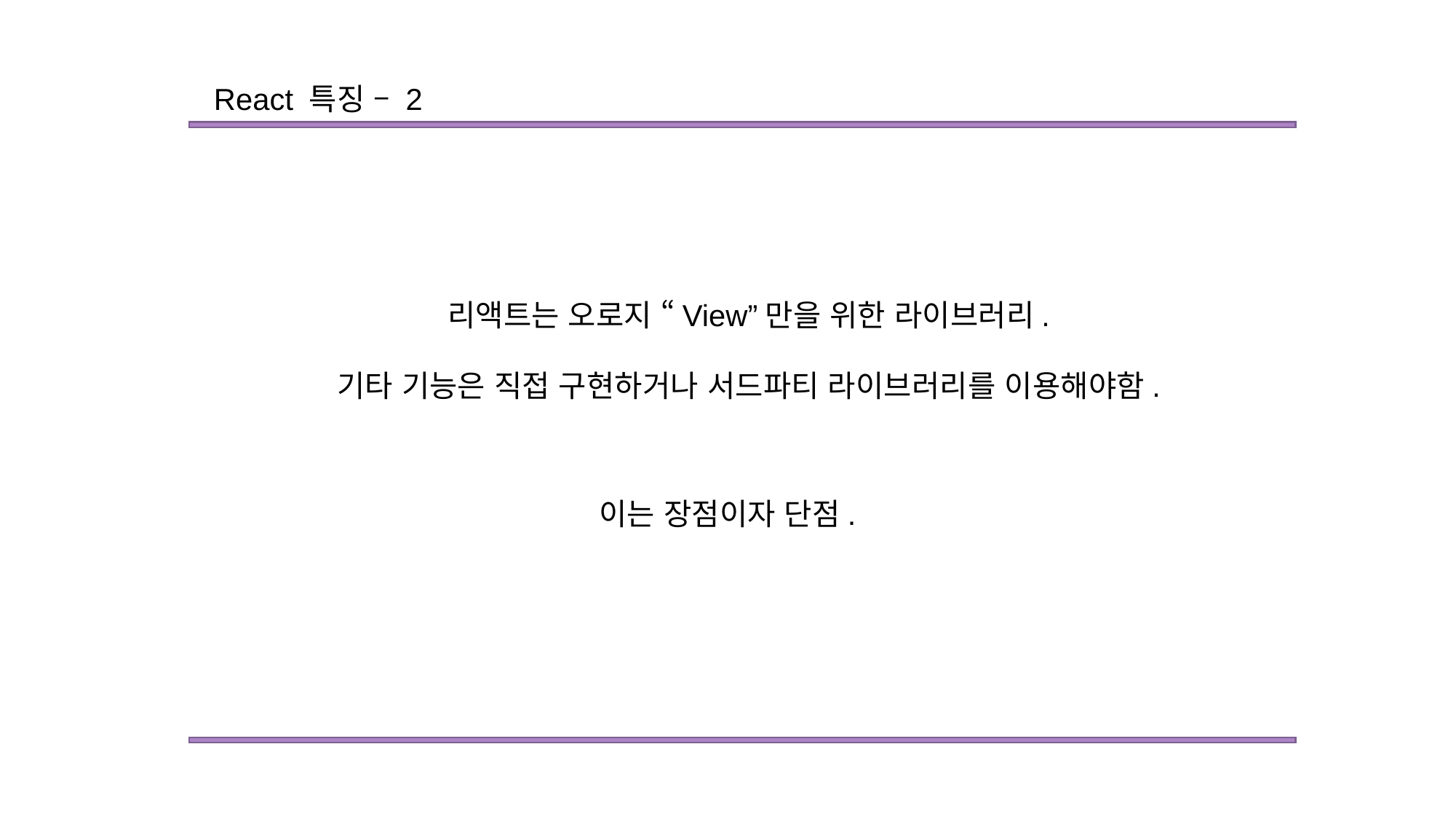

React 특징 – 2

리액트는 오로지 “View”만을 위한 라이브러리.
기타 기능은 직접 구현하거나 서드파티 라이브러리를 이용해야함.
이는 장점이자 단점.